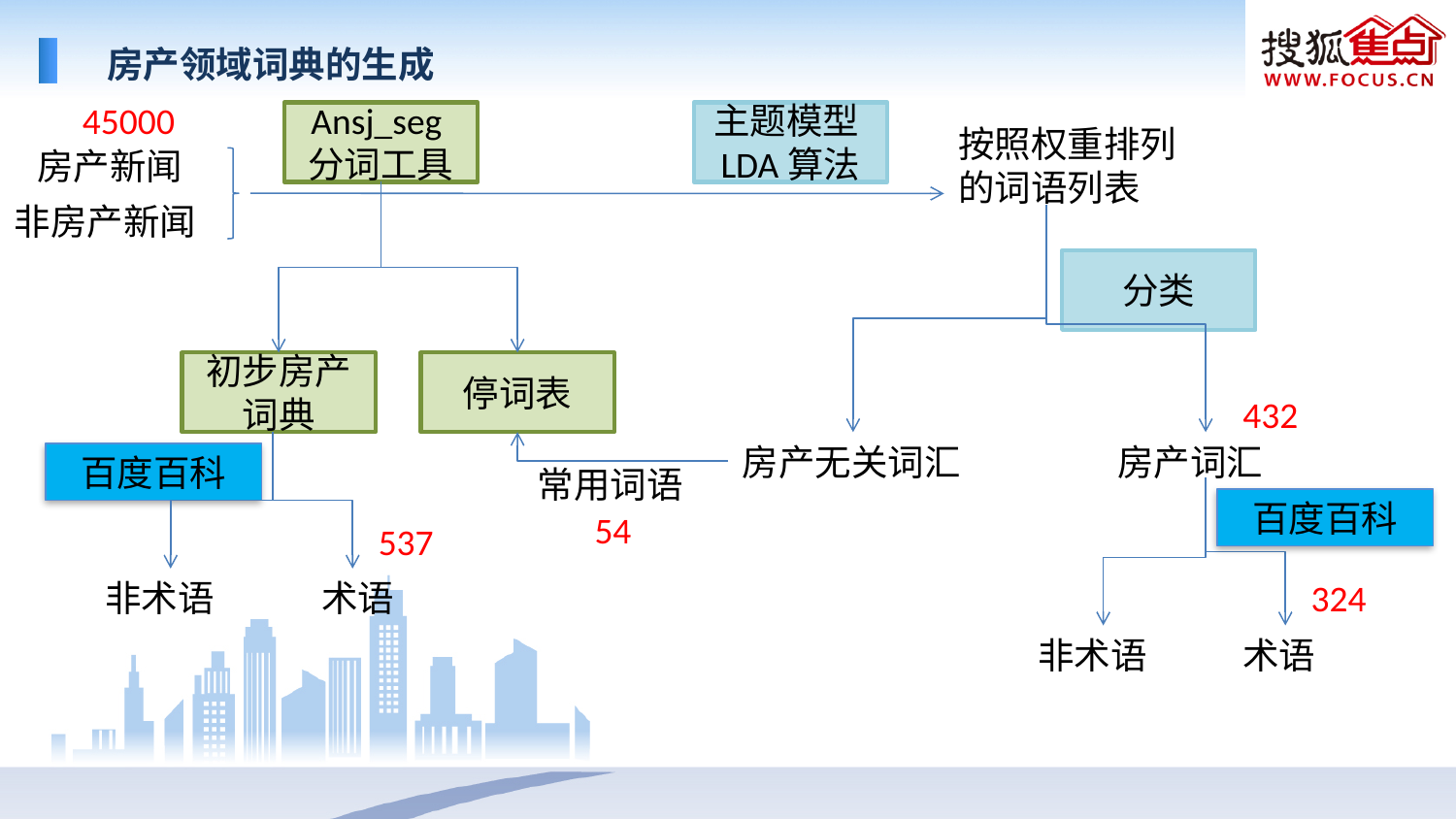

房产领域词典的生成
45000
Ansj_seg分词工具
主题模型LDA算法
按照权重排列的词语列表
房产新闻

非房产新闻
分类
初步房产词典
停词表
432
房产无关词汇
房产词汇
百度百科
常用词语
百度百科
54
537
非术语
术语
324
非术语
术语